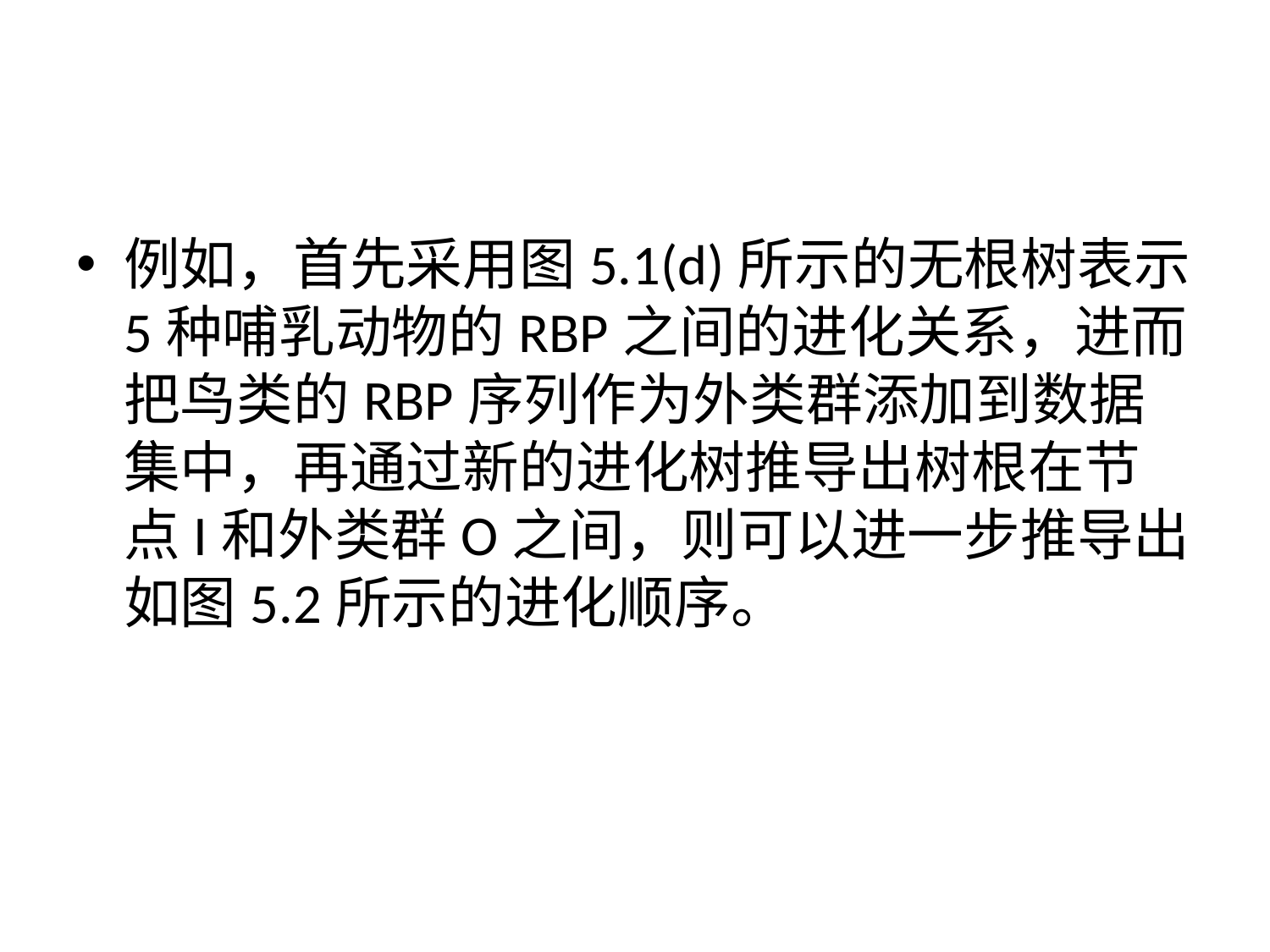

例如，首先采用图5.1(d)所示的无根树表示5种哺乳动物的RBP之间的进化关系，进而把鸟类的RBP序列作为外类群添加到数据集中，再通过新的进化树推导出树根在节点I和外类群O之间，则可以进一步推导出如图5.2所示的进化顺序。